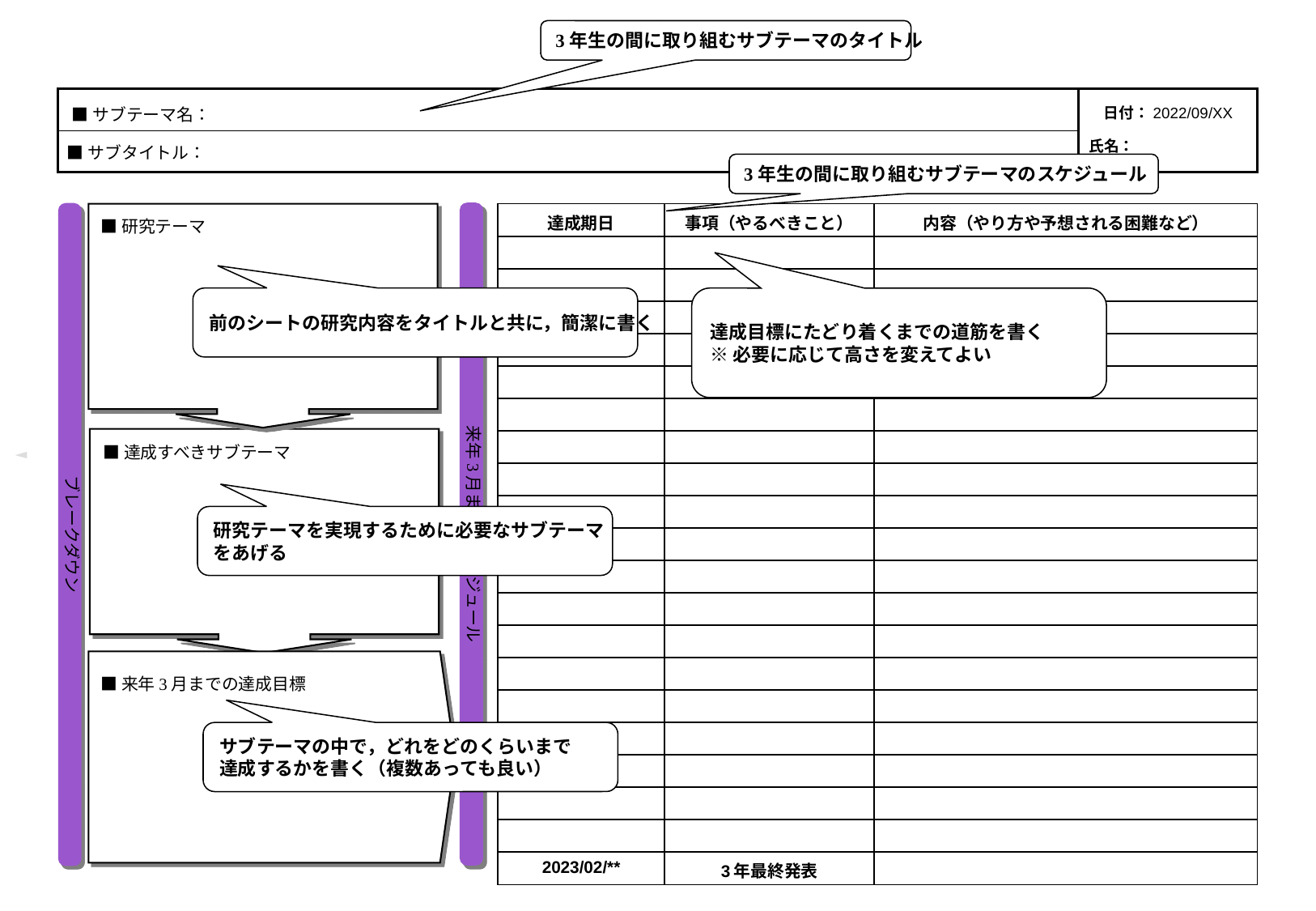

3年生の間に取り組むサブテーマのタイトル

■サブテーマ名：

■サブタイトル：

日付：2022/09/XX

氏名：
3年生の間に取り組むサブテーマのスケジュール
来年3月までのスケジュール

ブレークダウン

■研究テーマ
■来年3月までの達成目標
■達成すべきサブテーマ

| 達成期日 | 事項（やるべきこと） | 内容（やり方や予想される困難など） |
| --- | --- | --- |
|  |  |  |
|  |  |  |
|  |  |  |
|  |  |  |
|  |  |  |
|  |  |  |
|  |  |  |
|  |  |  |
|  |  |  |
|  |  |  |
|  |  |  |
|  |  |  |
|  |  |  |
|  |  |  |
|  |  |  |
|  |  |  |
|  |  |  |
|  |  |  |
|  |  |  |
| 2023/02/\*\* | 3年最終発表 |  |
前のシートの研究内容をタイトルと共に，簡潔に書く
達成目標にたどり着くまでの道筋を書く
※必要に応じて高さを変えてよい

研究テーマを実現するために必要なサブテーマ
をあげる
サブテーマの中で，どれをどのくらいまで
達成するかを書く（複数あっても良い）